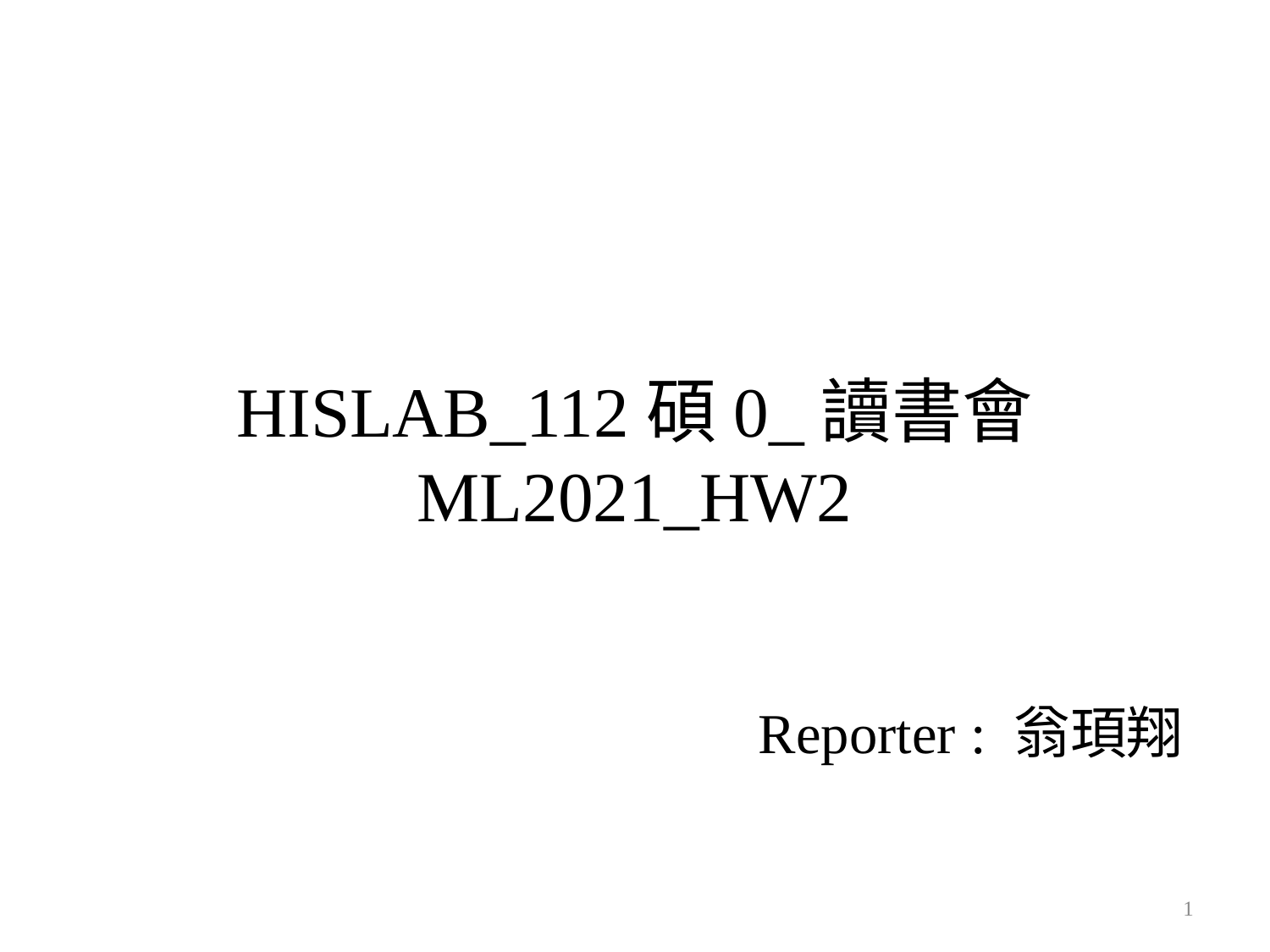

# HISLAB_112碩0_讀書會 ML2021_HW2
Reporter : 翁頊翔
1